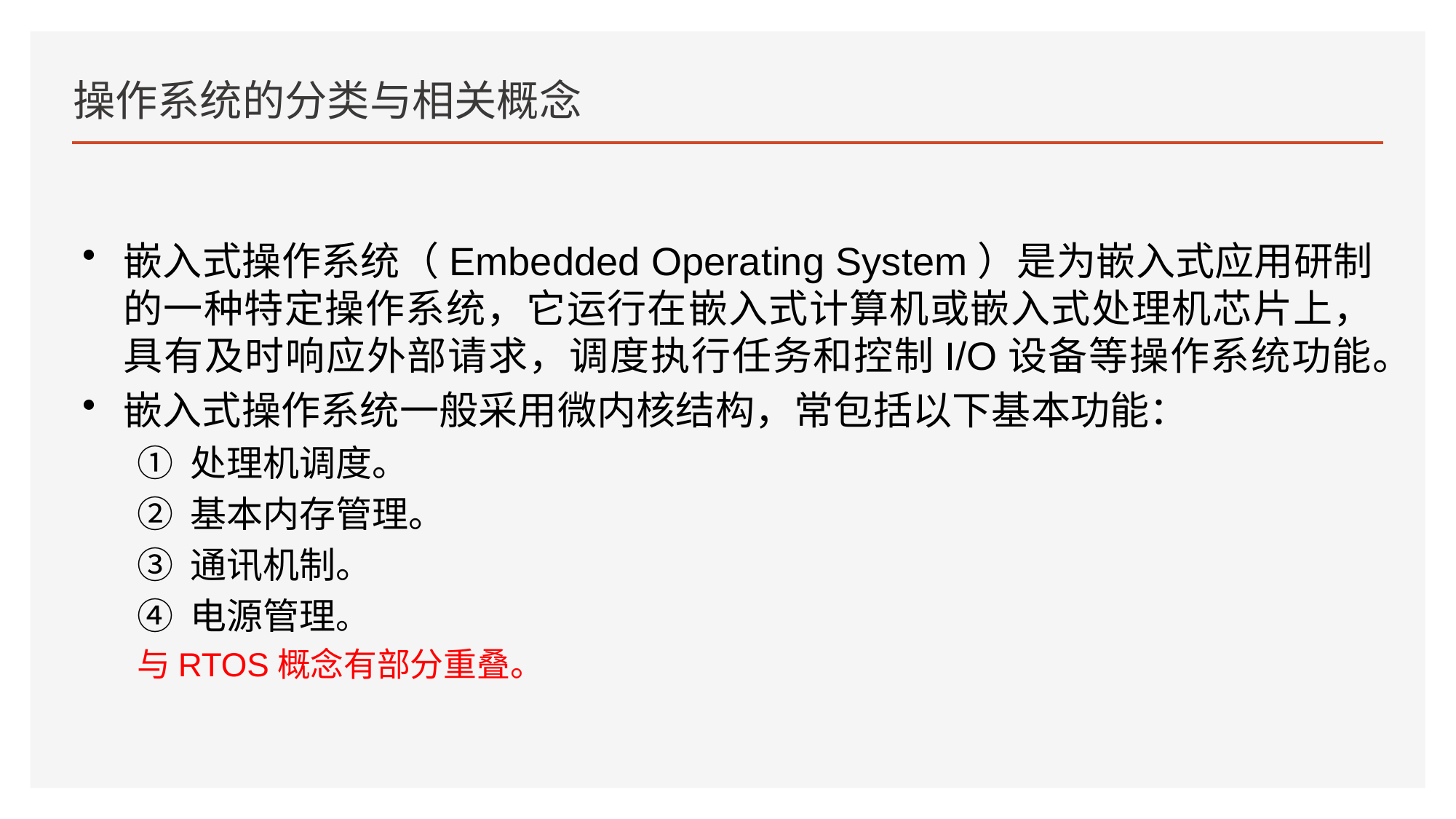

# 操作系统的分类与相关概念

嵌入式操作系统（Embedded Operating System）是为嵌入式应用研制的一种特定操作系统，它运行在嵌入式计算机或嵌入式处理机芯片上，具有及时响应外部请求，调度执行任务和控制I/O设备等操作系统功能。
嵌入式操作系统一般采用微内核结构，常包括以下基本功能：
① 处理机调度。
② 基本内存管理。
③ 通讯机制。
④ 电源管理。
与RTOS概念有部分重叠。